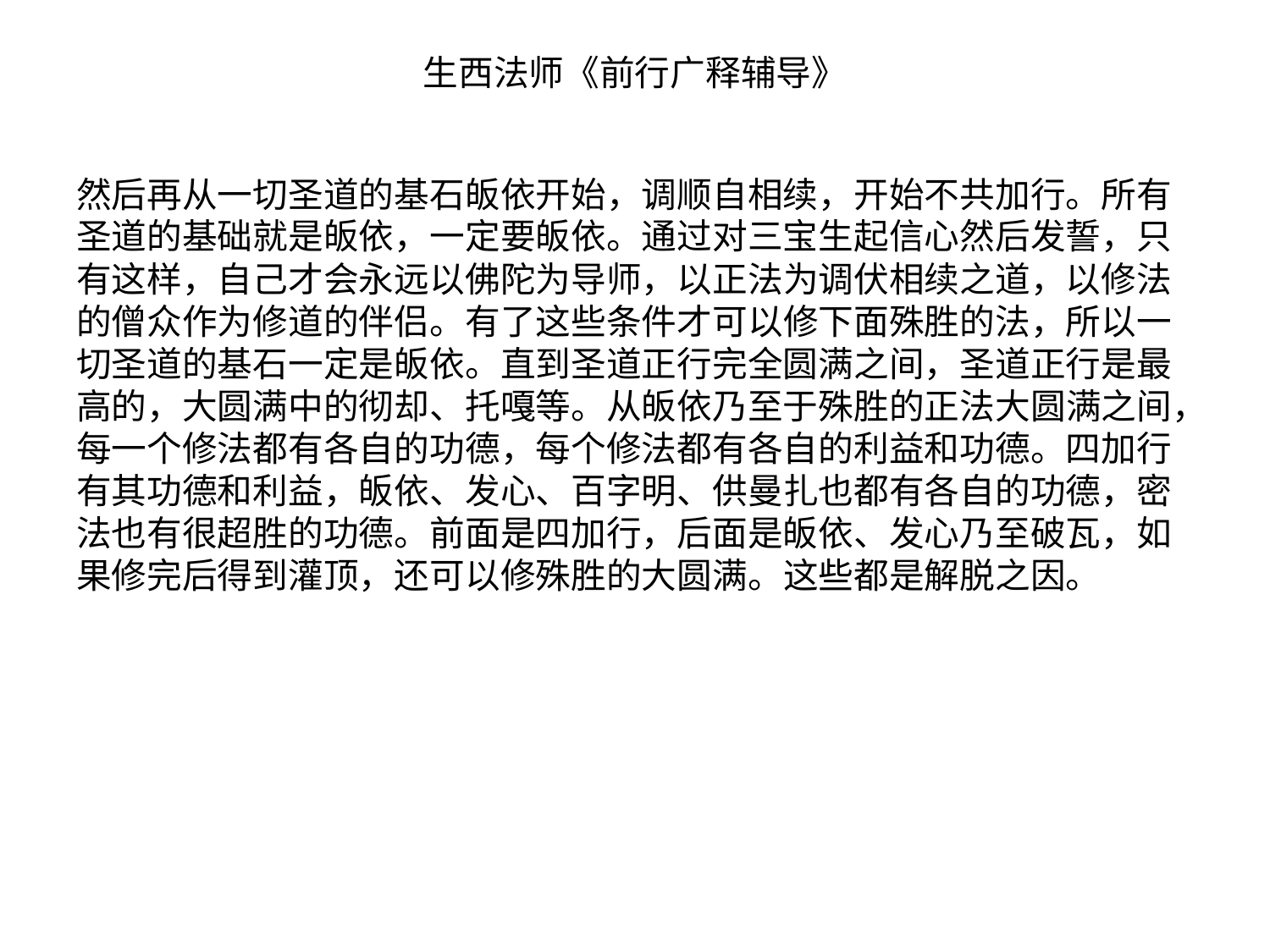

# 生西法师《前行广释辅导》

然后再从一切圣道的基石皈依开始，调顺自相续，开始不共加行。所有圣道的基础就是皈依，一定要皈依。通过对三宝生起信心然后发誓，只有这样，自己才会永远以佛陀为导师，以正法为调伏相续之道，以修法的僧众作为修道的伴侣。有了这些条件才可以修下面殊胜的法，所以一切圣道的基石一定是皈依。直到圣道正行完全圆满之间，圣道正行是最高的，大圆满中的彻却、托嘎等。从皈依乃至于殊胜的正法大圆满之间，每一个修法都有各自的功德，每个修法都有各自的利益和功德。四加行有其功德和利益，皈依、发心、百字明、供曼扎也都有各自的功德，密法也有很超胜的功德。前面是四加行，后面是皈依、发心乃至破瓦，如果修完后得到灌顶，还可以修殊胜的大圆满。这些都是解脱之因。